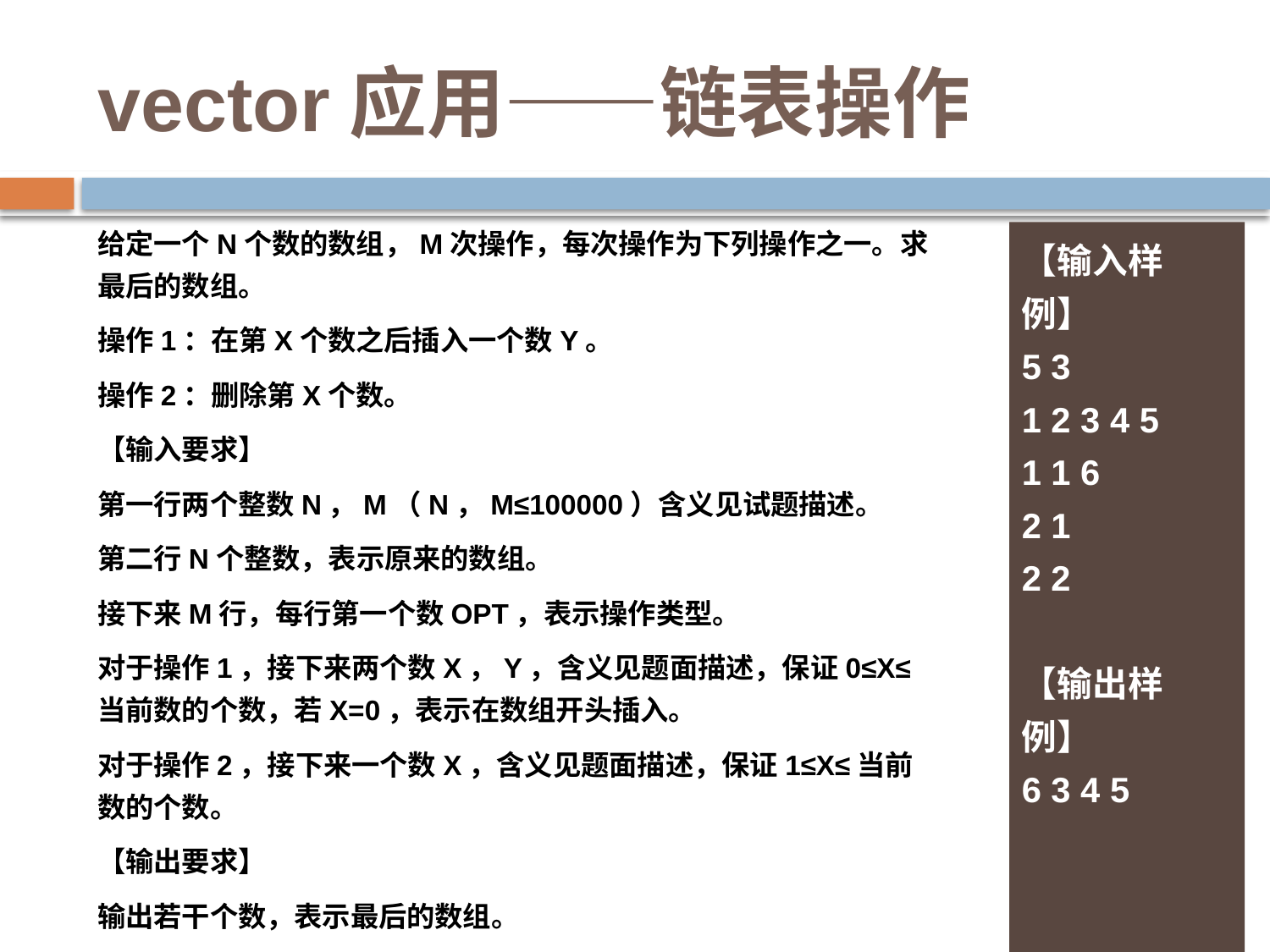

# vector应用——链表操作
给定一个N个数的数组，M次操作，每次操作为下列操作之一。求最后的数组。
操作1：在第X个数之后插入一个数Y。
操作2：删除第X个数。
【输入要求】
第一行两个整数N，M（N，M≤100000）含义见试题描述。
第二行N个整数，表示原来的数组。
接下来M行，每行第一个数OPT，表示操作类型。
对于操作1，接下来两个数X，Y，含义见题面描述，保证0≤X≤当前数的个数，若X=0，表示在数组开头插入。
对于操作2，接下来一个数X，含义见题面描述，保证1≤X≤当前数的个数。
【输出要求】
输出若干个数，表示最后的数组。
【输入样例】
5 3
1 2 3 4 5
1 1 6
2 1
2 2

【输出样例】
6 3 4 5